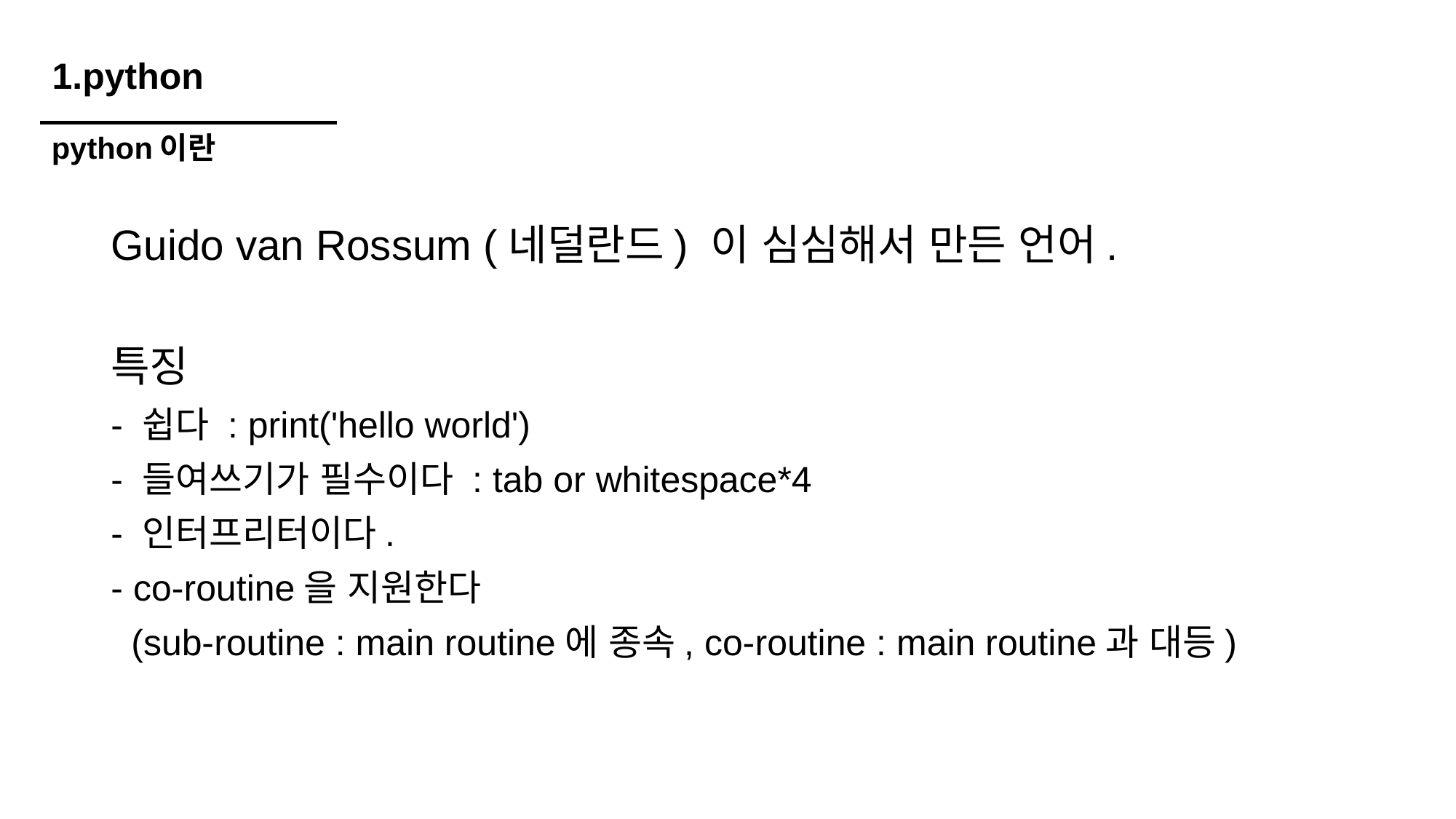

# 1.python
python이란
Guido van Rossum (네덜란드) 이 심심해서 만든 언어.

특징
- 쉽다 : print('hello world')
- 들여쓰기가 필수이다 : tab or whitespace*4
- 인터프리터이다.
- co-routine을 지원한다
  (sub-routine : main routine에 종속, co-routine : main routine과 대등)